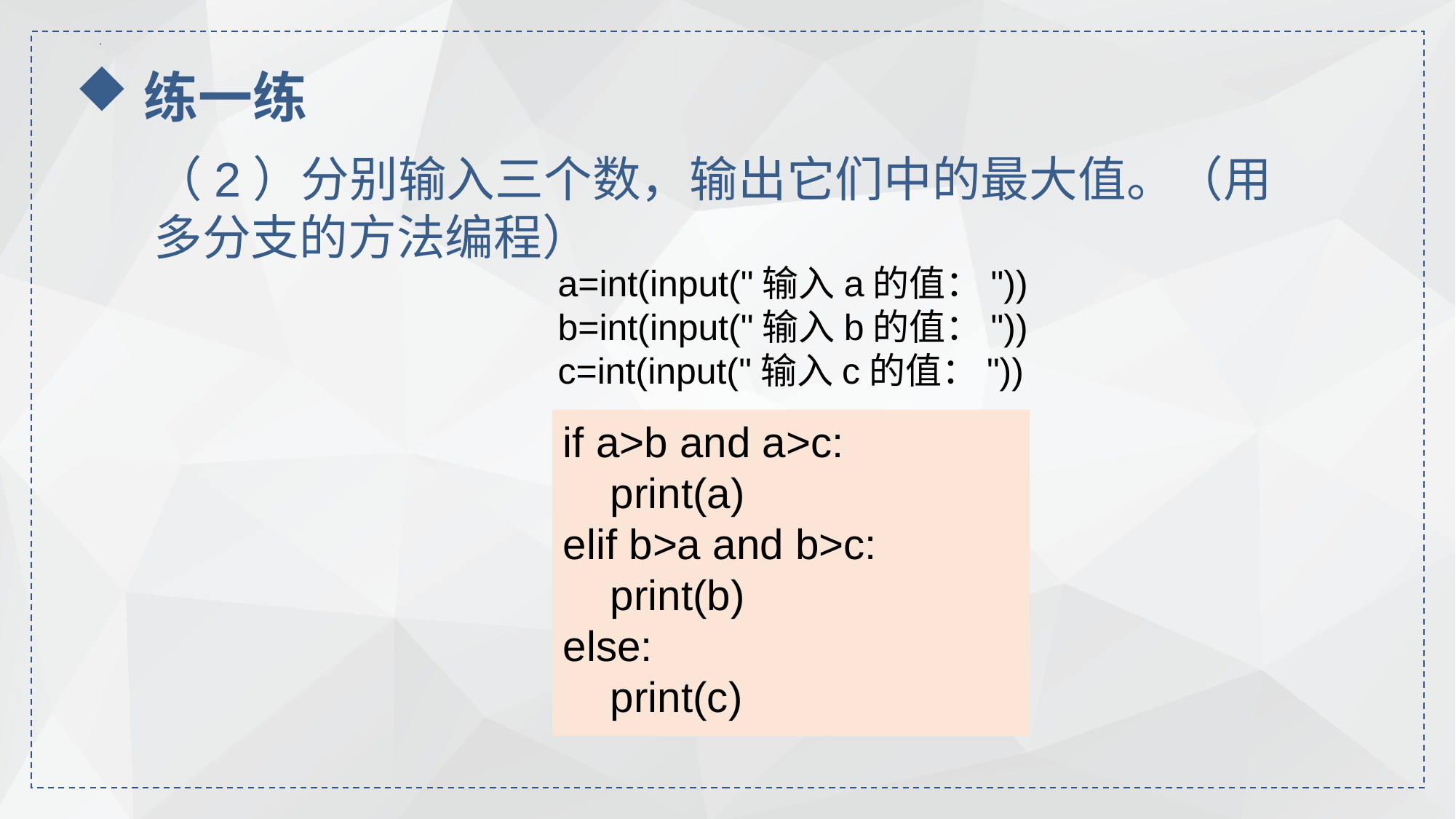

练一练
（2）分别输入三个数，输出它们中的最大值。（用多分支的方法编程）
a=int(input("输入a的值："))
b=int(input("输入b的值："))
c=int(input("输入c的值："))

if a>b and a>c:
    print(a)
elif b>a and b>c:
    print(b)
else:
    print(c)